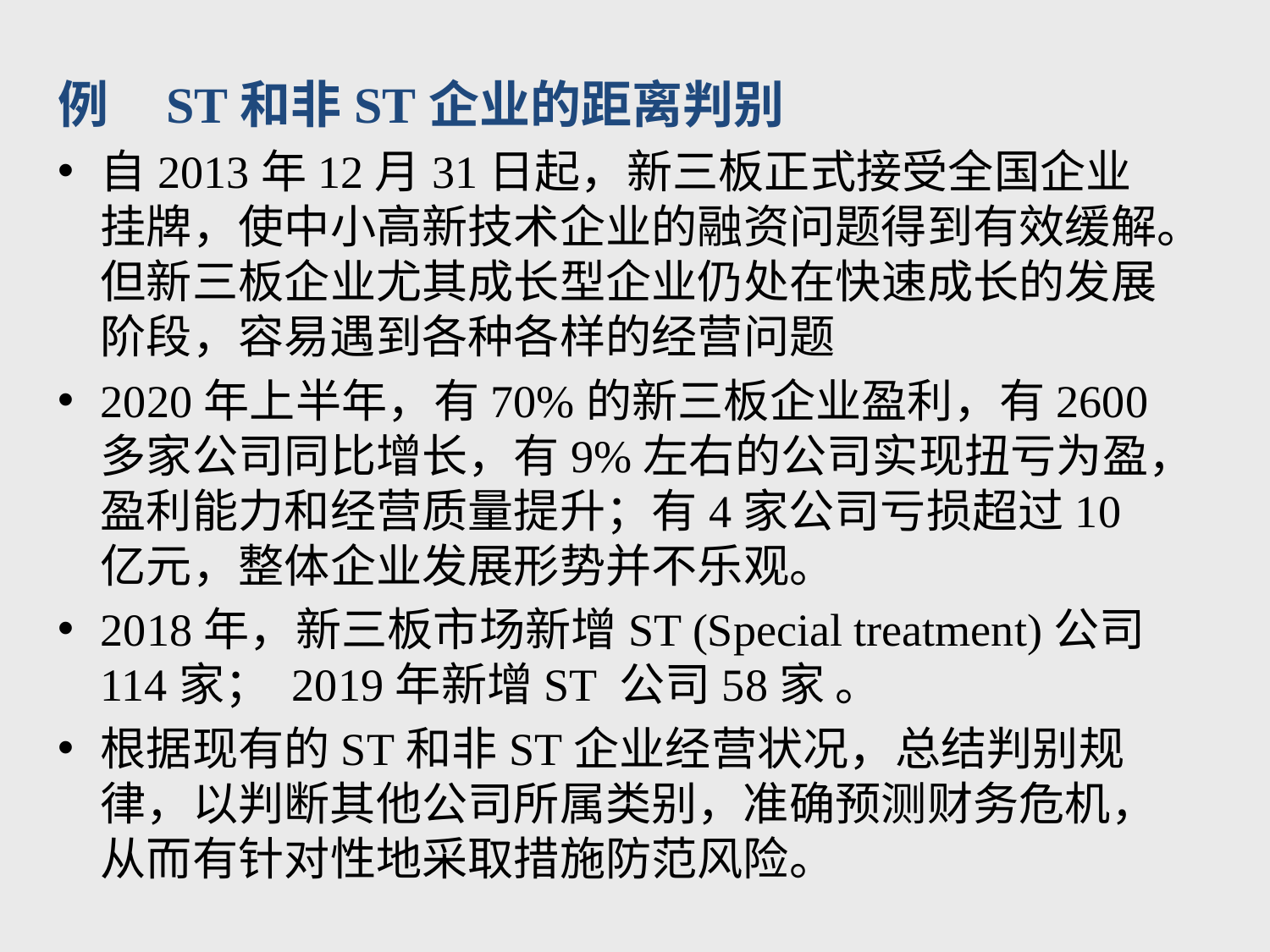

例    ST和非ST企业的距离判别
自2013年12月31日起，新三板正式接受全国企业挂牌，使中小高新技术企业的融资问题得到有效缓解。但新三板企业尤其成长型企业仍处在快速成长的发展阶段，容易遇到各种各样的经营问题
2020年上半年，有70%的新三板企业盈利，有2600多家公司同比增长，有9%左右的公司实现扭亏为盈，盈利能力和经营质量提升；有4家公司亏损超过10亿元，整体企业发展形势并不乐观。
2018年，新三板市场新增ST (Special treatment)公司114家； 2019年新增ST 公司58家 。
根据现有的ST和非ST企业经营状况，总结判别规律，以判断其他公司所属类别，准确预测财务危机，从而有针对性地采取措施防范风险。